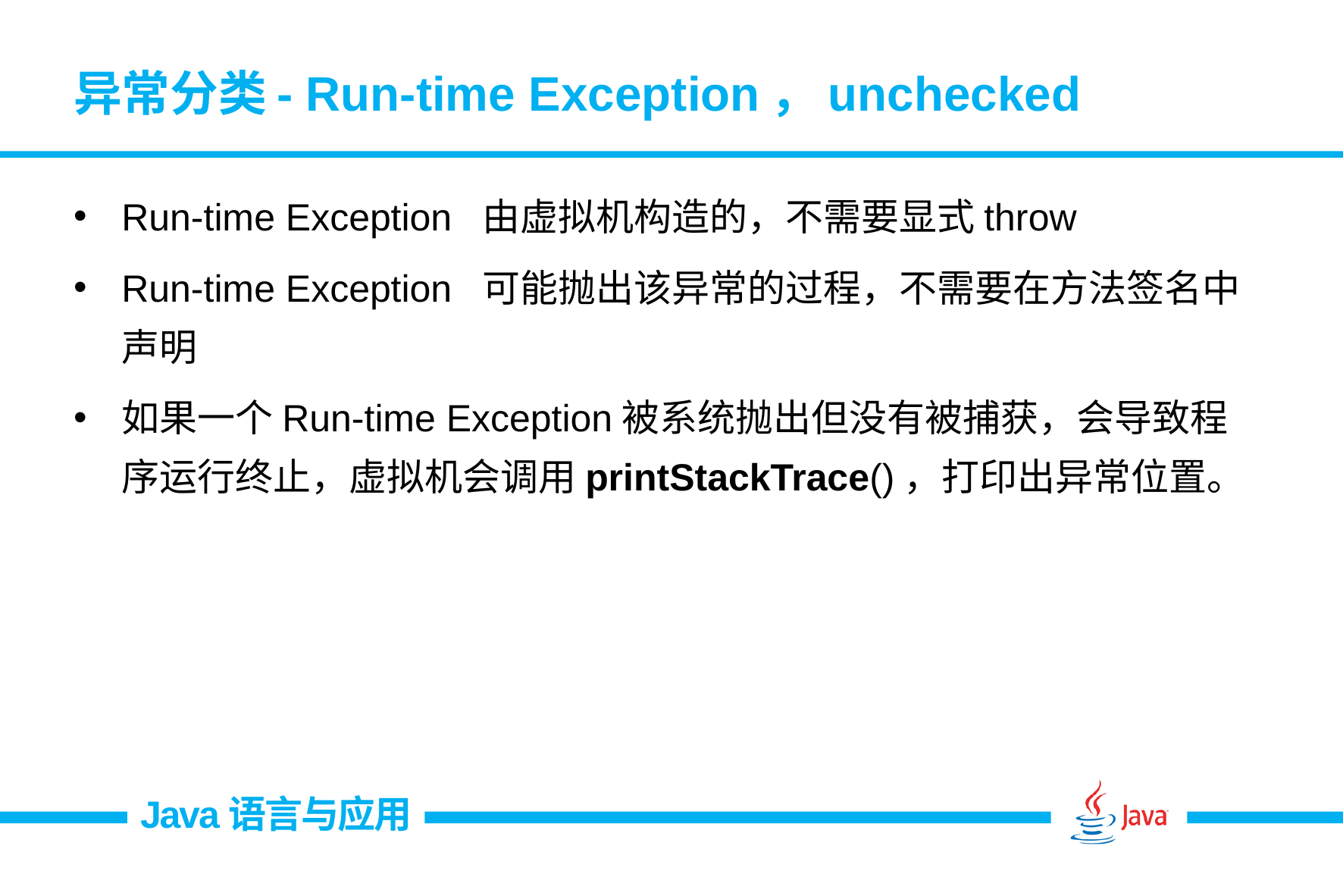

Run-time Exception  由虚拟机构造的，不需要显式throw
Run-time Exception  可能抛出该异常的过程，不需要在方法签名中声明
如果一个Run-time Exception被系统抛出但没有被捕获，会导致程序运行终止，虚拟机会调用printStackTrace()，打印出异常位置。
18
# 异常分类- Run-time Exception，unchecked